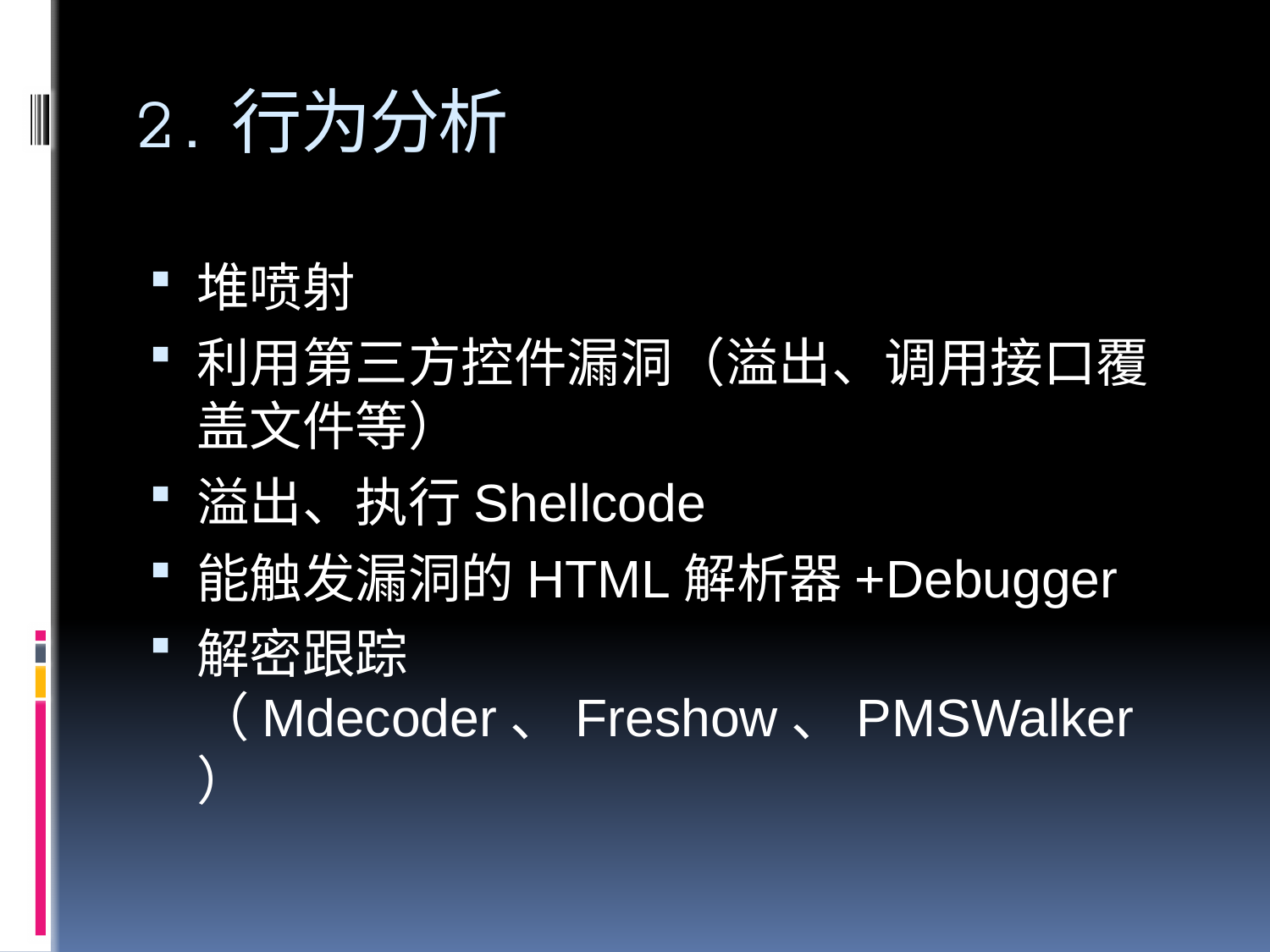

# 2.行为分析
堆喷射
利用第三方控件漏洞（溢出、调用接口覆盖文件等）
溢出、执行Shellcode
能触发漏洞的HTML解析器+Debugger
解密跟踪（Mdecoder、Freshow、PMSWalker）